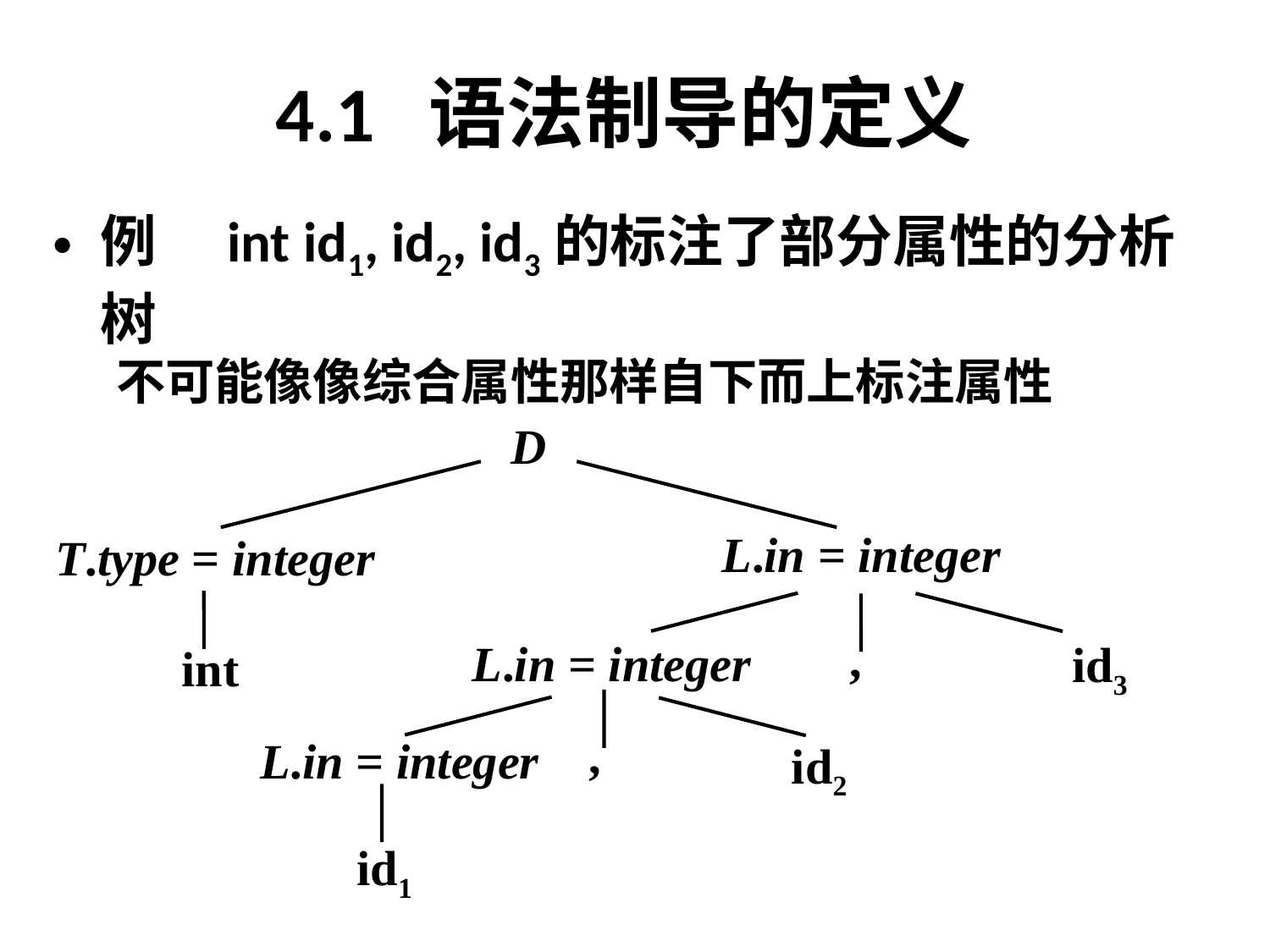

# 4.1  语法制导的定义
例	int id1, id2, id3的标注了部分属性的分析树
不可能像像综合属性那样自下而上标注属性
D

L.in = integer
T.type = integer

,
L.in = integer
id3
int

,
L.in = integer
id2

id1